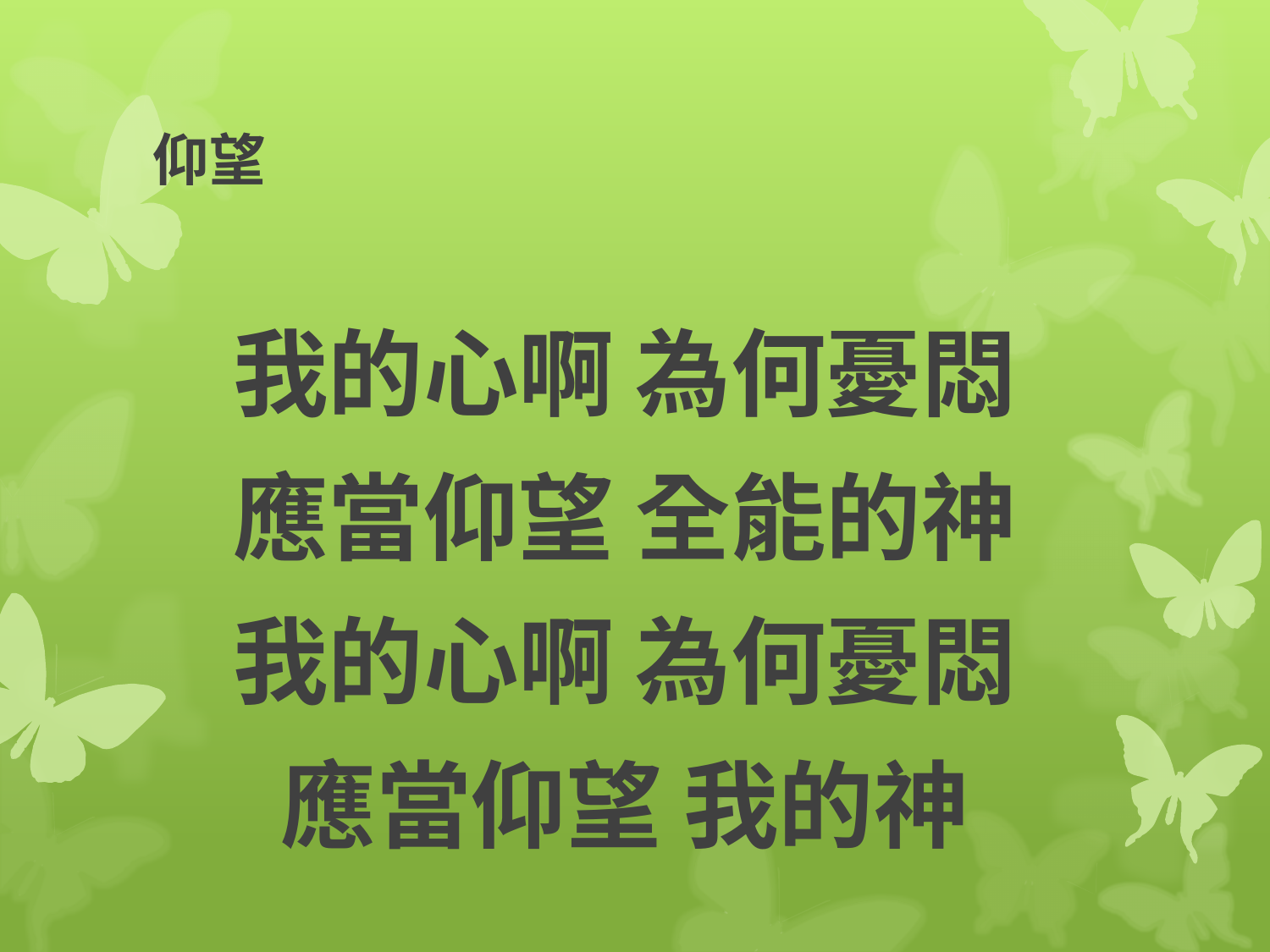

# 仰望
我的心啊 為何憂悶
應當仰望 全能的神
我的心啊 為何憂悶
應當仰望 我的神